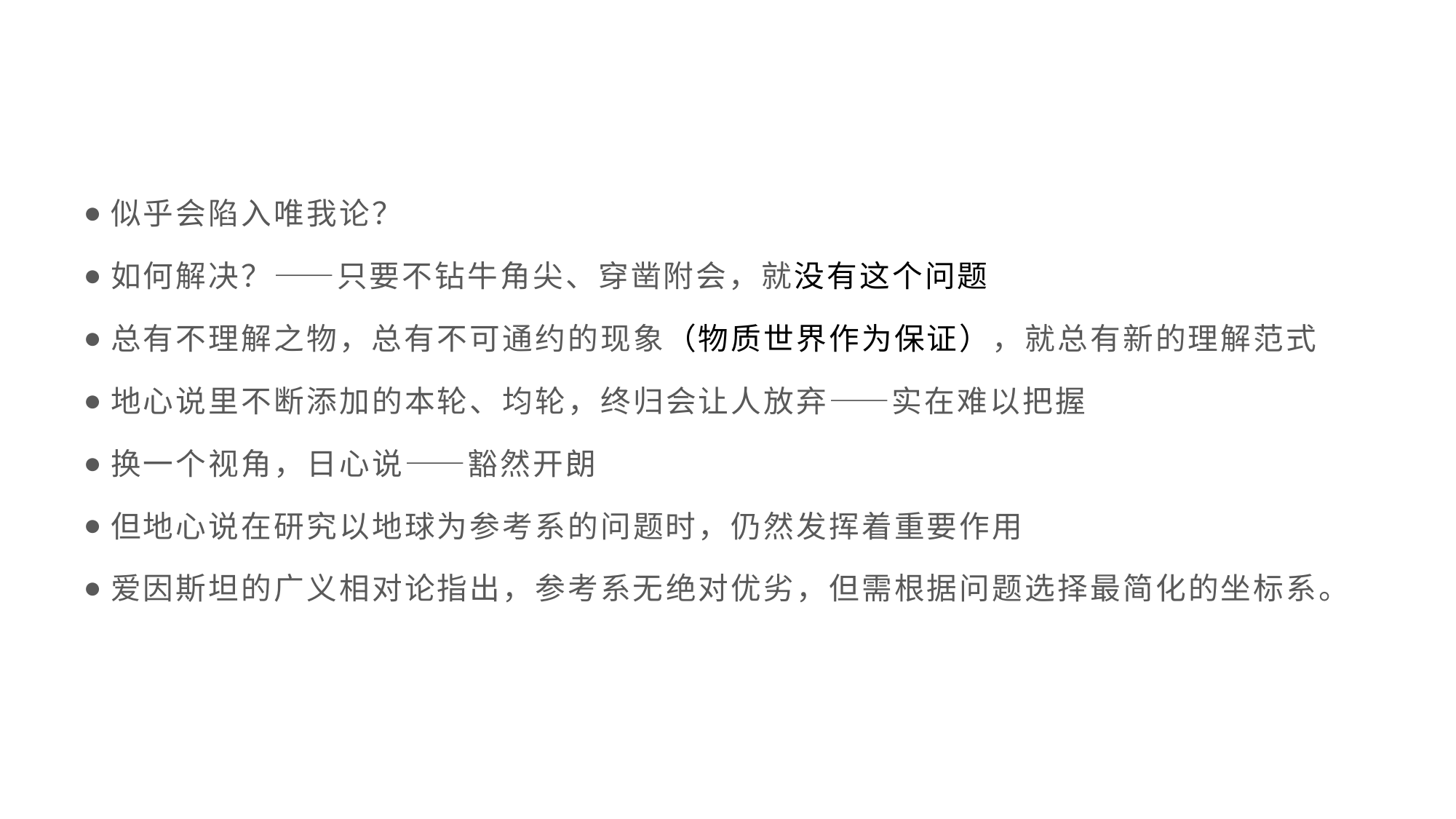

#
似乎会陷入唯我论？
如何解决？——只要不钻牛角尖、穿凿附会，就没有这个问题
总有不理解之物，总有不可通约的现象（物质世界作为保证），就总有新的理解范式
地心说里不断添加的本轮、均轮，终归会让人放弃——实在难以把握
换一个视角，日心说——豁然开朗
但地心说在研究以地球为参考系的问题时，仍然发挥着重要作用
爱因斯坦的广义相对论指出，参考系无绝对优劣，但需根据问题选择最简化的坐标系。